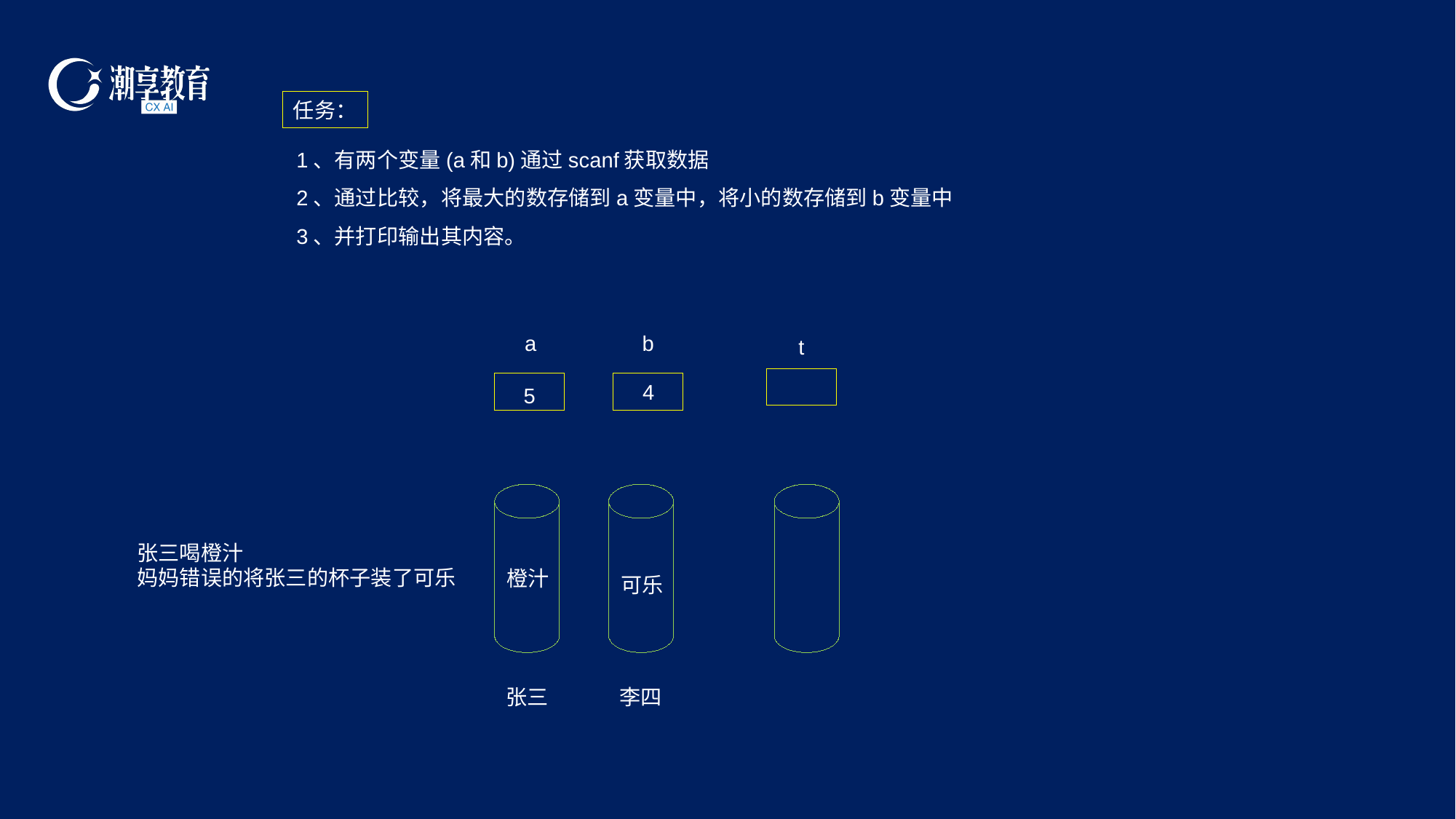

任务：
1、有两个变量(a和b)通过scanf获取数据
2、通过比较，将最大的数存储到a变量中，将小的数存储到b变量中
3、并打印输出其内容。
a
b
t

4
5

张三喝橙汁
妈妈错误的将张三的杯子装了可乐
橙汁
可乐
张三
李四